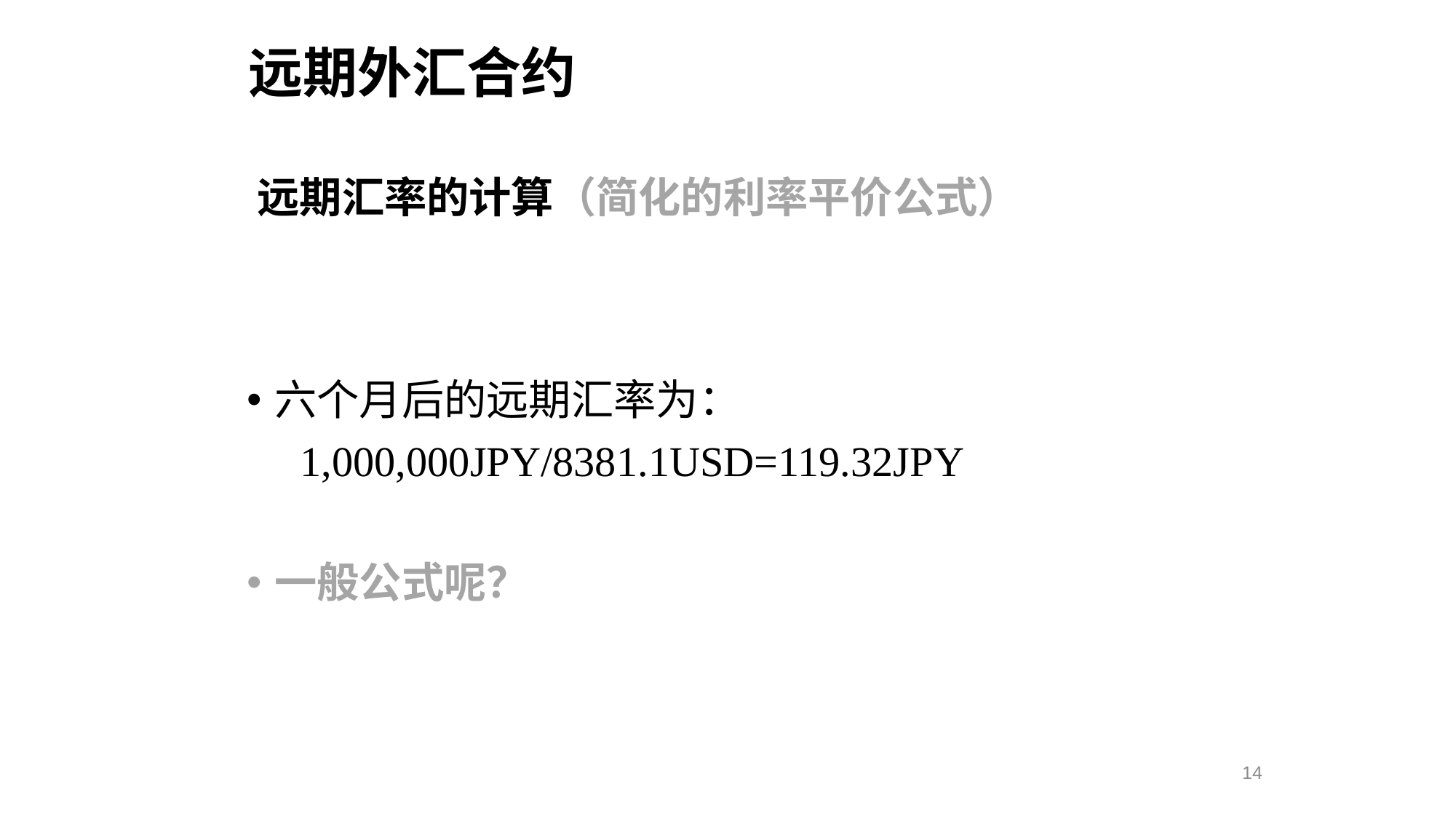

远期外汇合约
# 远期汇率的计算（简化的利率平价公式）

六个月后的远期汇率为：
     1,000,000JPY/8381.1USD=119.32JPY

一般公式呢？
14